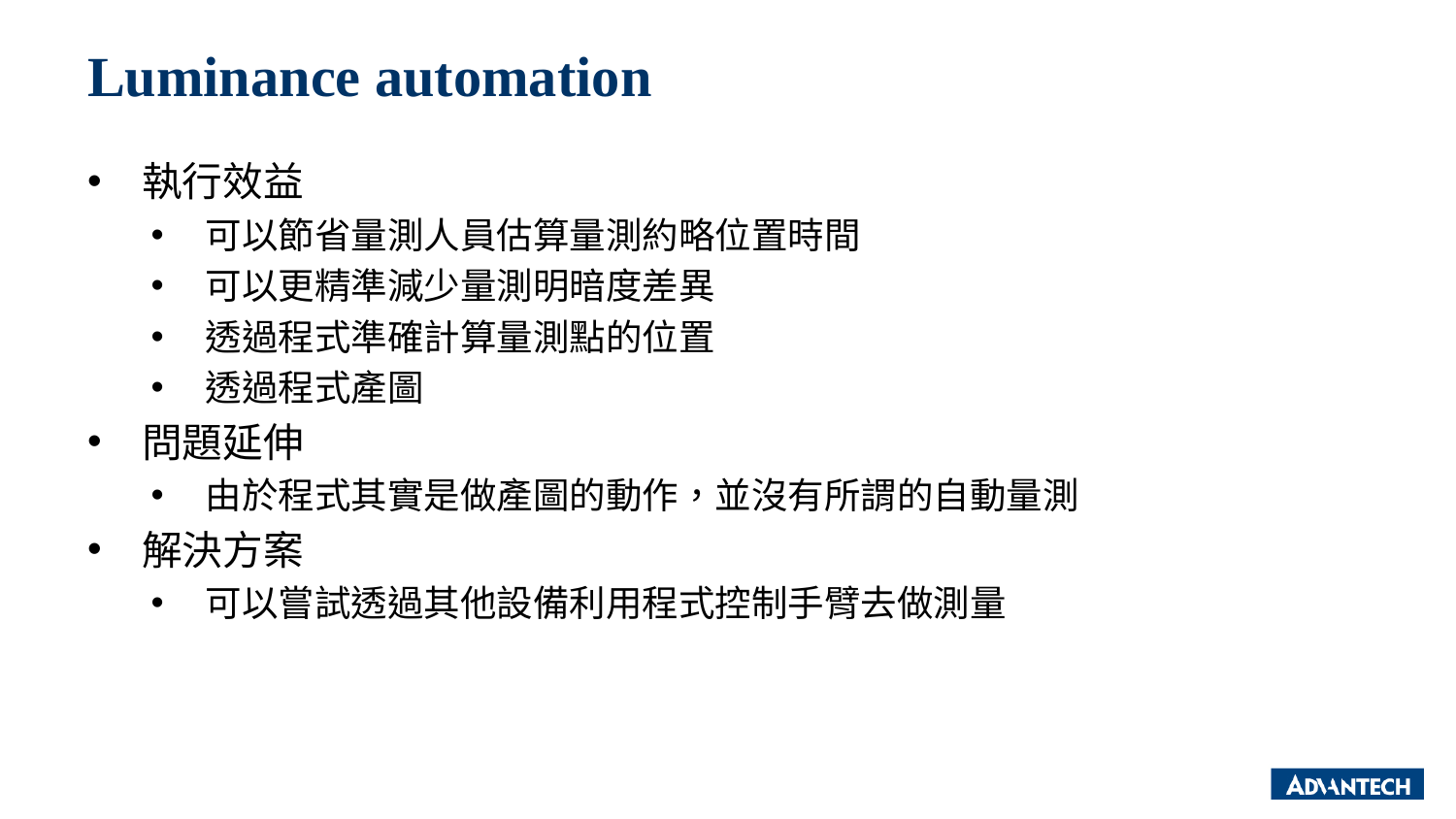

# Luminance automation
執行效益
可以節省量測人員估算量測約略位置時間
可以更精準減少量測明暗度差異
透過程式準確計算量測點的位置
透過程式產圖
問題延伸
由於程式其實是做產圖的動作，並沒有所謂的自動量測
解決方案
可以嘗試透過其他設備利用程式控制手臂去做測量